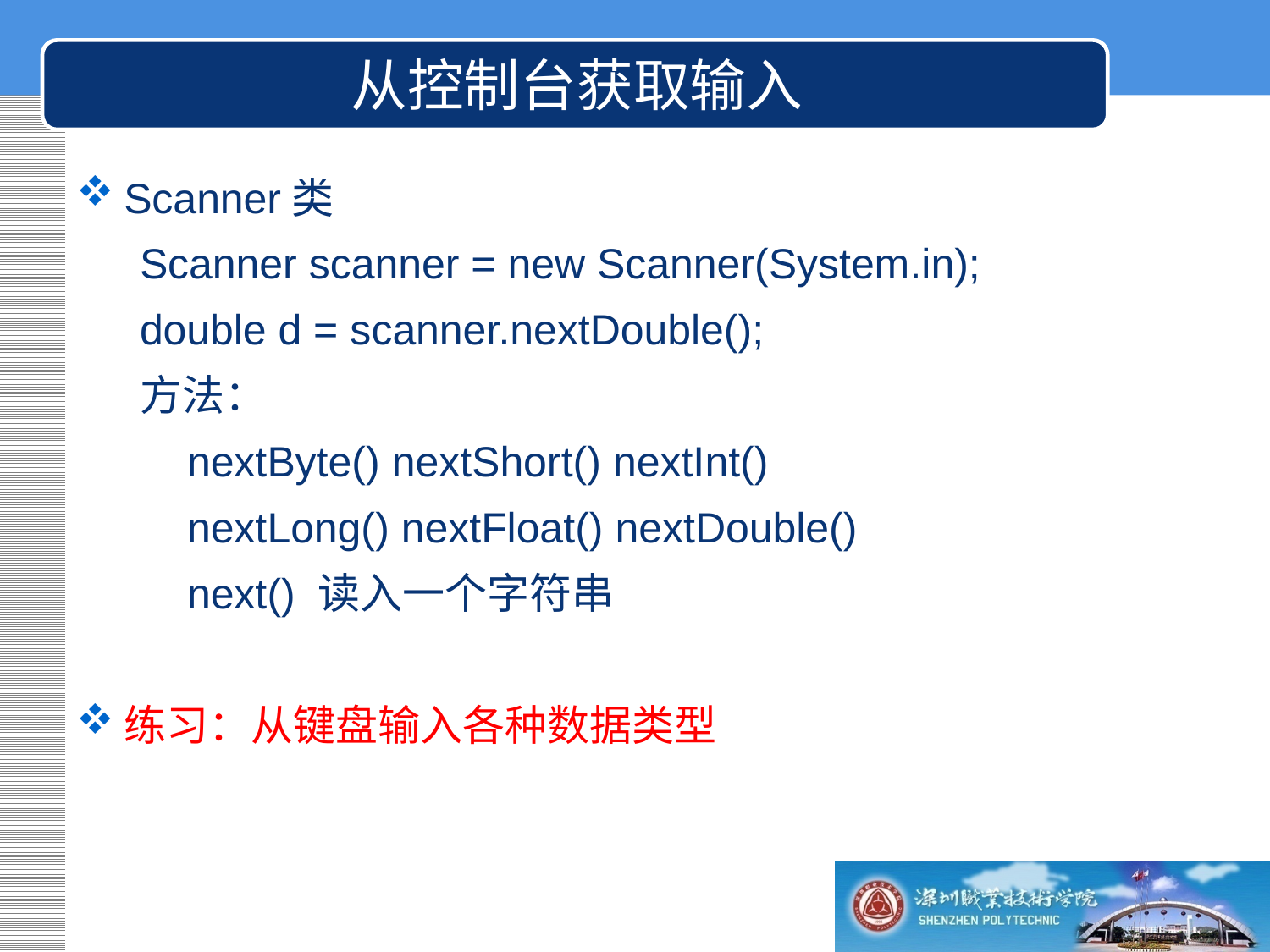

从控制台获取输入
Scanner类
Scanner scanner = new Scanner(System.in);
double d = scanner.nextDouble();
方法：
    nextByte() nextShort() nextInt()
    nextLong() nextFloat() nextDouble()
    next() 读入一个字符串

练习：从键盘输入各种数据类型